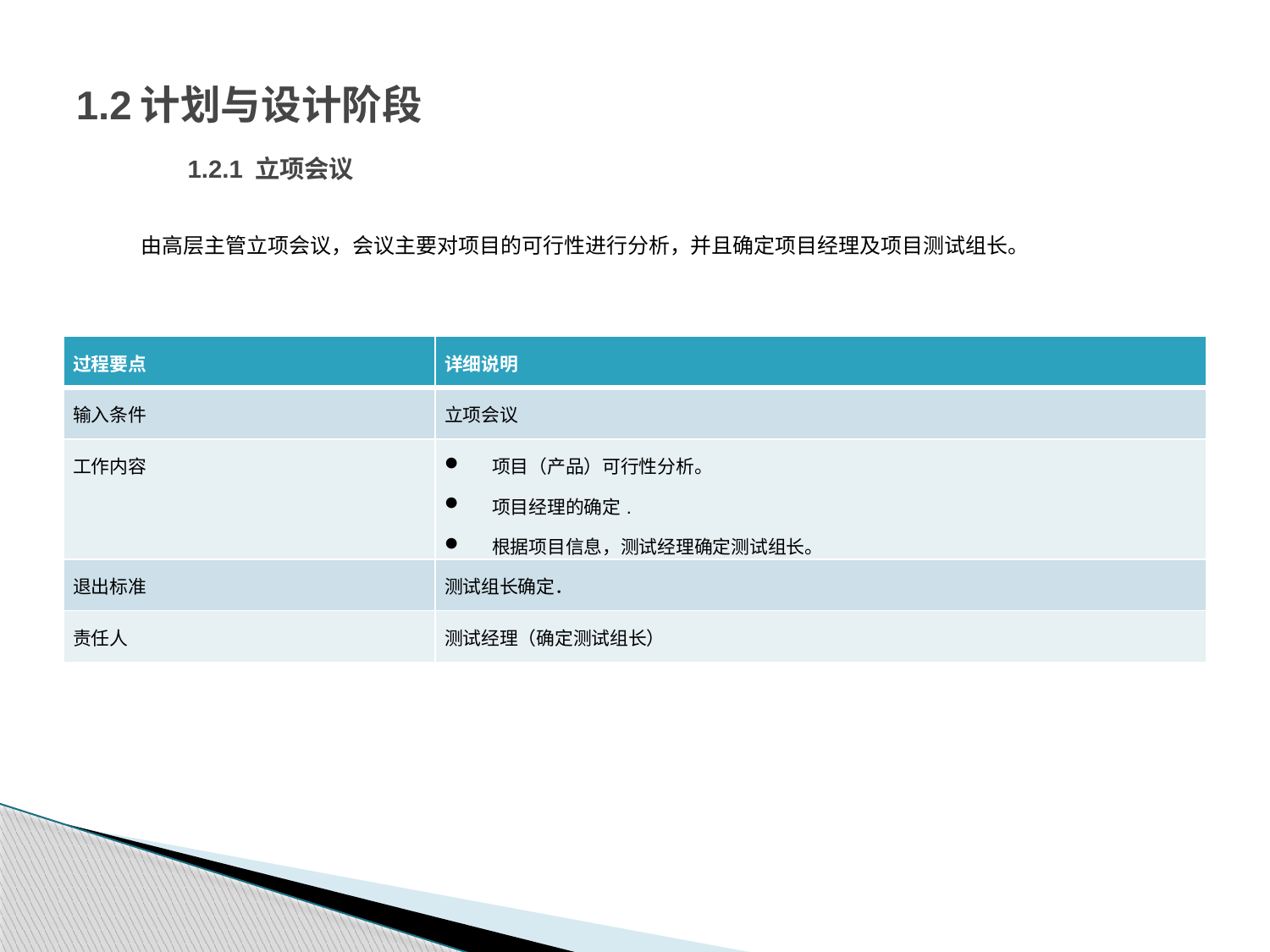

# 1.2计划与设计阶段 1.2.1 立项会议
由高层主管立项会议，会议主要对项目的可行性进行分析，并且确定项目经理及项目测试组长。
| 过程要点 | 详细说明 |
| --- | --- |
| 输入条件 | 立项会议 |
| 工作内容 | 项目（产品）可行性分析。 项目经理的确定. 根据项目信息，测试经理确定测试组长。 |
| 退出标准 | 测试组长确定． |
| 责任人 | 测试经理（确定测试组长） |